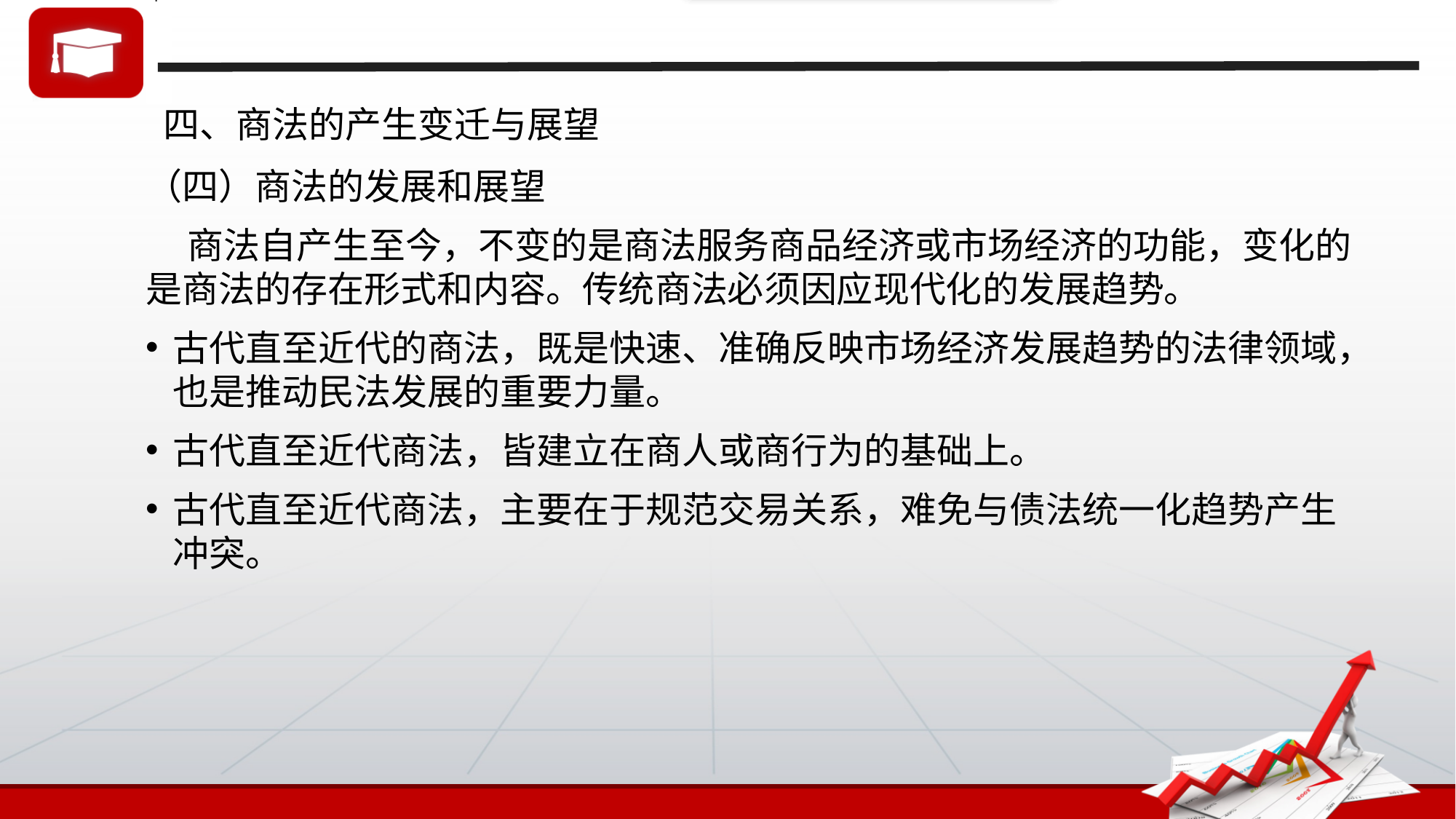

四、商法的产生变迁与展望
（四）商法的发展和展望
    商法自产生至今，不变的是商法服务商品经济或市场经济的功能，变化的是商法的存在形式和内容。传统商法必须因应现代化的发展趋势。
古代直至近代的商法，既是快速、准确反映市场经济发展趋势的法律领域，也是推动民法发展的重要力量。
古代直至近代商法，皆建立在商人或商行为的基础上。
古代直至近代商法，主要在于规范交易关系，难免与债法统一化趋势产生冲突。